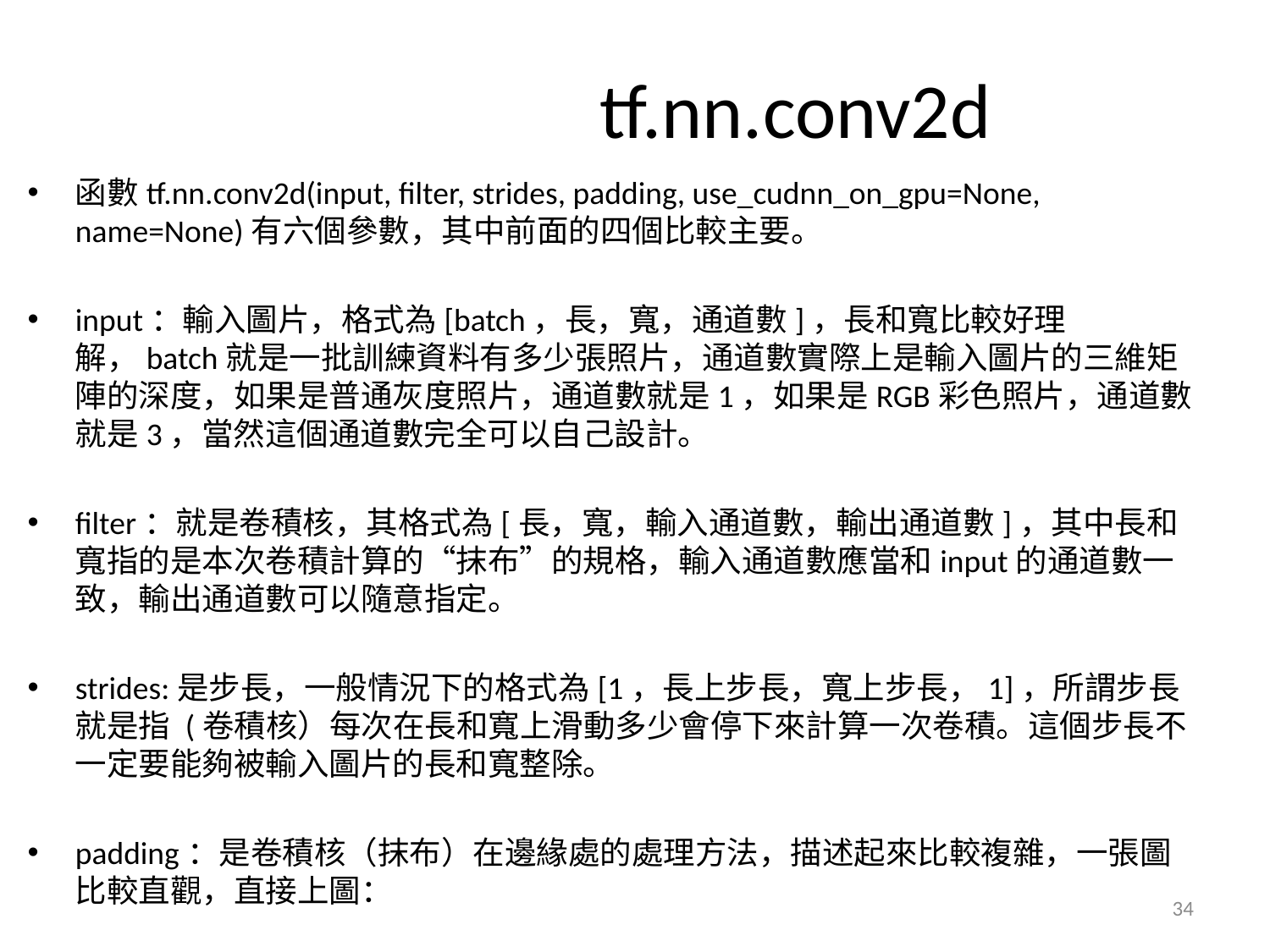

# tf.nn.conv2d
函數tf.nn.conv2d(input, filter, strides, padding, use_cudnn_on_gpu=None, name=None)有六個參數，其中前面的四個比較主要。

input：輸入圖片，格式為[batch，長，寬，通道數]，長和寬比較好理解，batch就是一批訓練資料有多少張照片，通道數實際上是輸入圖片的三維矩陣的深度，如果是普通灰度照片，通道數就是1，如果是RGB彩色照片，通道數就是3，當然這個通道數完全可以自己設計。

filter：就是卷積核，其格式為[長，寬，輸入通道數，輸出通道數]，其中長和寬指的是本次卷積計算的“抹布”的規格，輸入通道數應當和input的通道數一致，輸出通道數可以隨意指定。

strides:是步長，一般情況下的格式為[1，長上步長，寬上步長，1]，所謂步長就是指 (卷積核）每次在長和寬上滑動多少會停下來計算一次卷積。這個步長不一定要能夠被輸入圖片的長和寬整除。

padding：是卷積核（抹布）在邊緣處的處理方法，描述起來比較複雜，一張圖比較直觀，直接上圖：

34